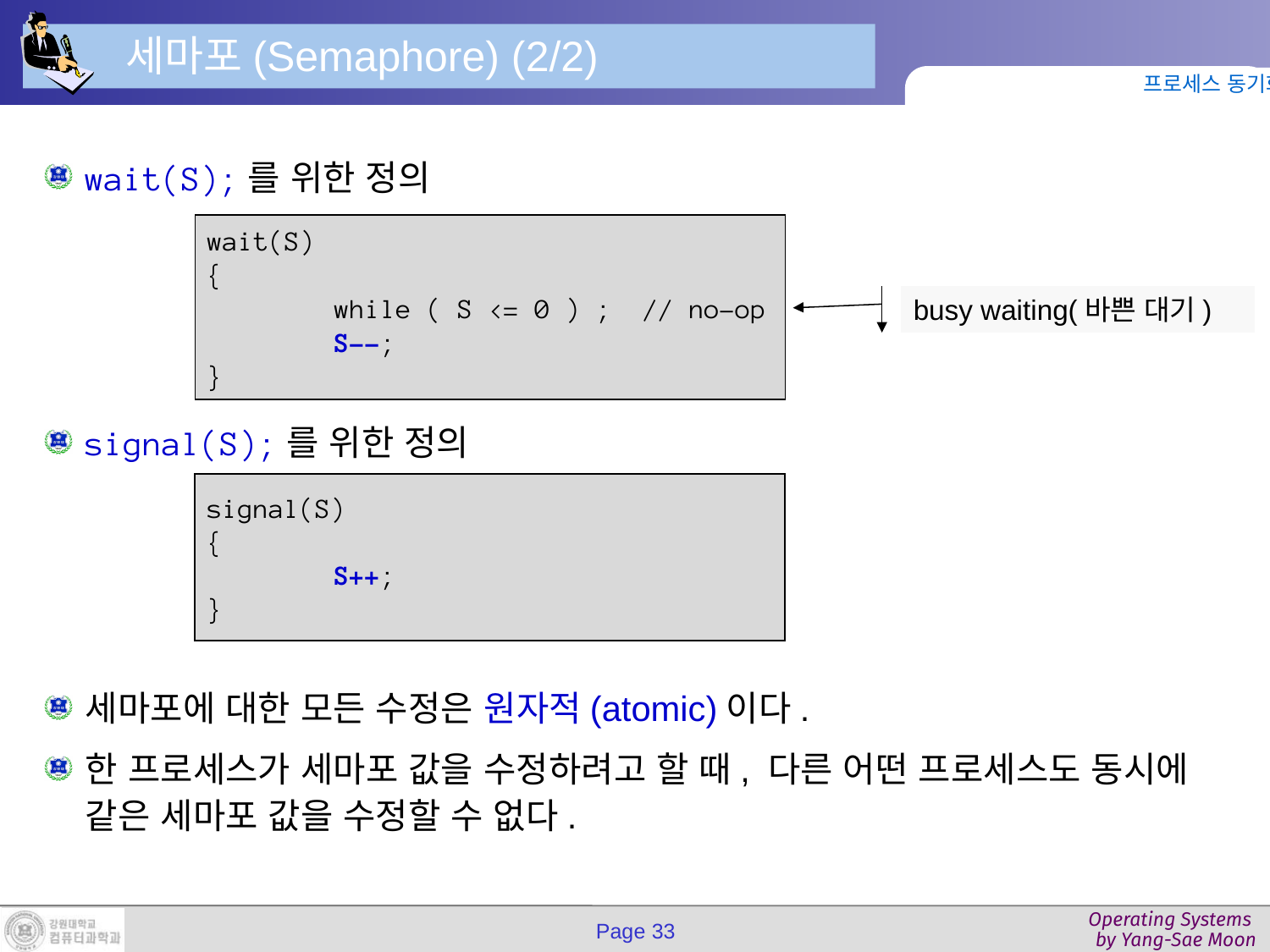

세마포(Semaphore) (2/2)
프로세스 동기화
wait(S);를 위한 정의

signal(S);를 위한 정의

세마포에 대한 모든 수정은 원자적(atomic)이다.
한 프로세스가 세마포 값을 수정하려고 할 때, 다른 어떤 프로세스도 동시에 같은 세마포 값을 수정할 수 없다.
wait(S)
{
	while ( S <= 0 ) ;  // no-op
	S--;
}
busy waiting(바쁜 대기)
signal(S)
{
	S++;
}
Page 33